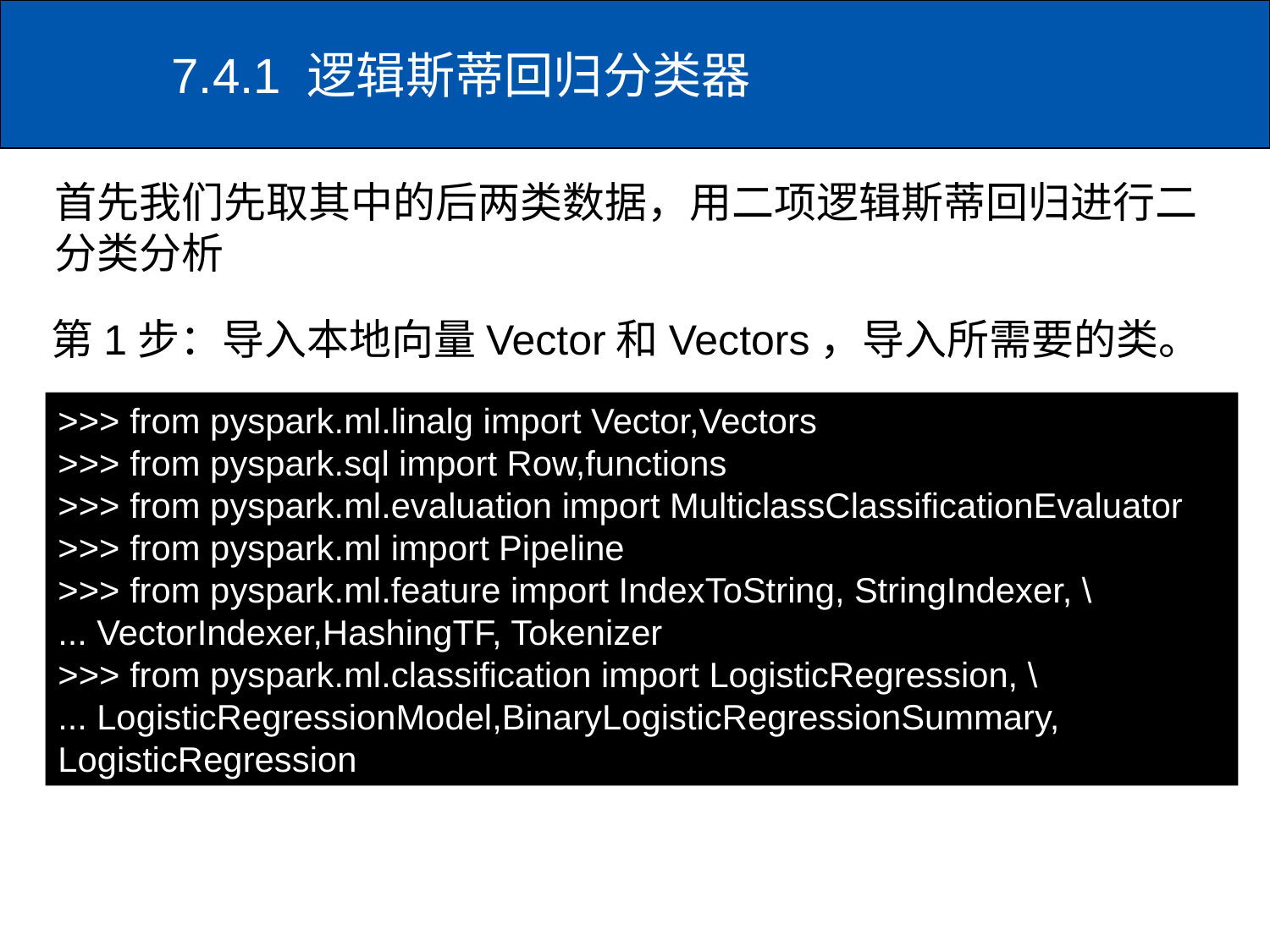

# 7.4.1 逻辑斯蒂回归分类器
首先我们先取其中的后两类数据，用二项逻辑斯蒂回归进行二分类分析
第1步：导入本地向量Vector和Vectors，导入所需要的类。
>>> from pyspark.ml.linalg import Vector,Vectors
>>> from pyspark.sql import Row,functions
>>> from pyspark.ml.evaluation import MulticlassClassificationEvaluator
>>> from pyspark.ml import Pipeline
>>> from pyspark.ml.feature import IndexToString, StringIndexer, \
... VectorIndexer,HashingTF, Tokenizer
>>> from pyspark.ml.classification import LogisticRegression, \
... LogisticRegressionModel,BinaryLogisticRegressionSummary, LogisticRegression